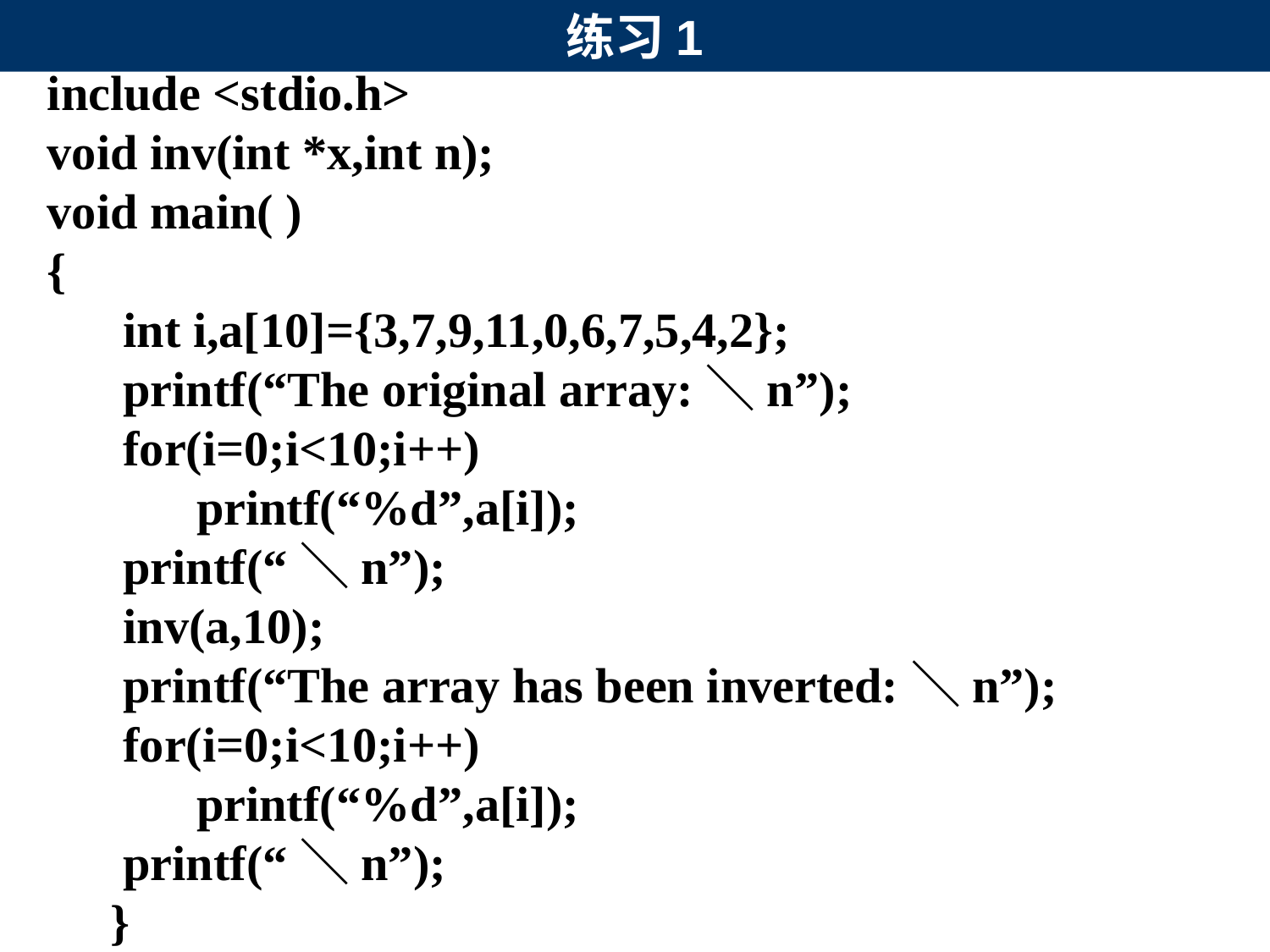

练习1
include <stdio.h>
void inv(int *x,int n);
void main( )
{
 int i,a[10]={3,7,9,11,0,6,7,5,4,2};
 printf(“The original array:＼n”);
 for(i=0;i<10;i++)
       printf(“%d”,a[i]);
 printf(“＼n”);
 inv(a,10);
 printf(“The array has been inverted:＼n”);
 for(i=0;i<10;i++)
       printf(“%d”,a[i]);
 printf(“＼n”);
}